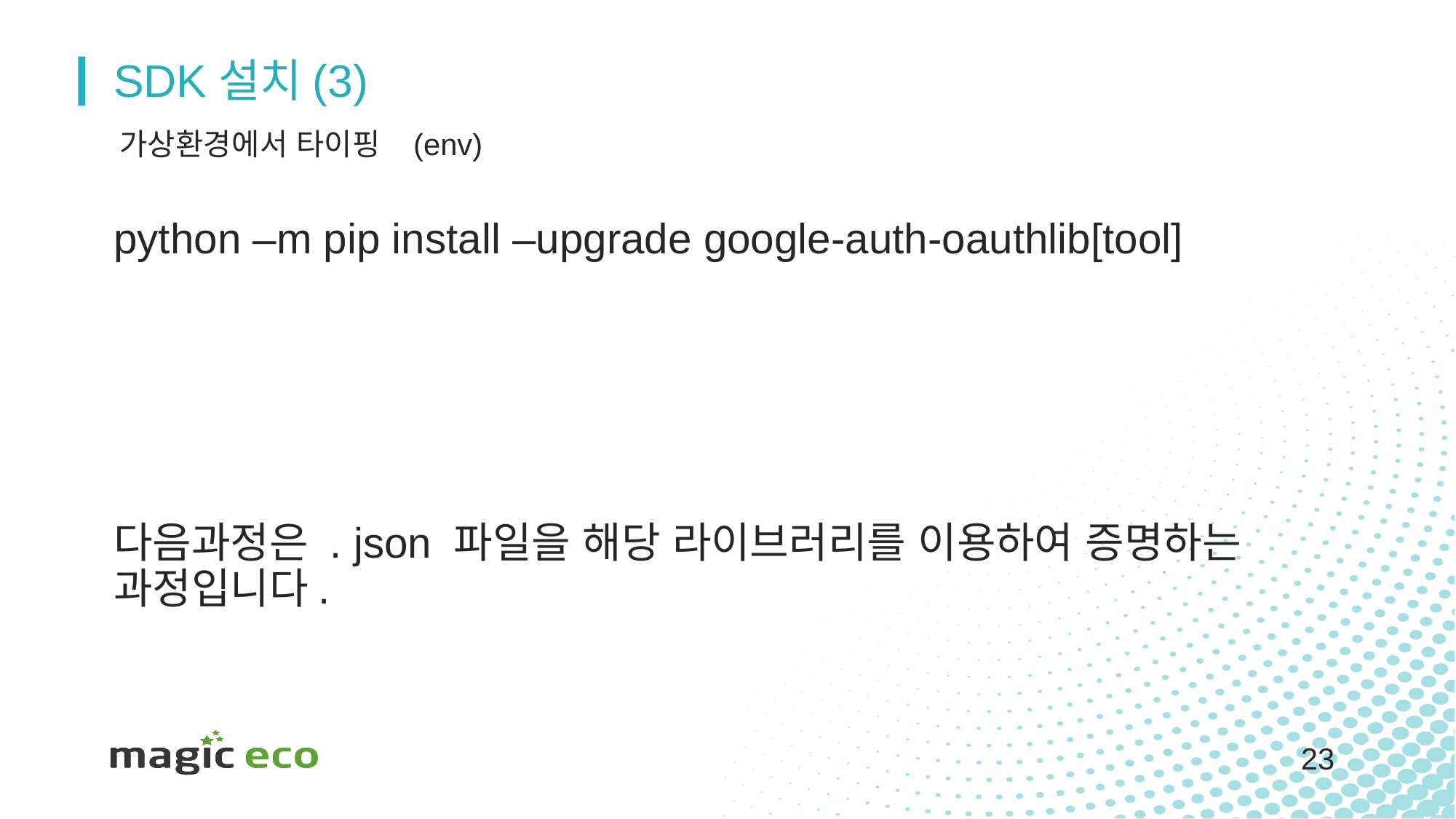

# SDK설치(3)
가상환경에서 타이핑   (env)
python –m pip install –upgrade google-auth-oauthlib[tool]

다음과정은 . json 파일을 해당 라이브러리를 이용하여 증명하는 과정입니다.